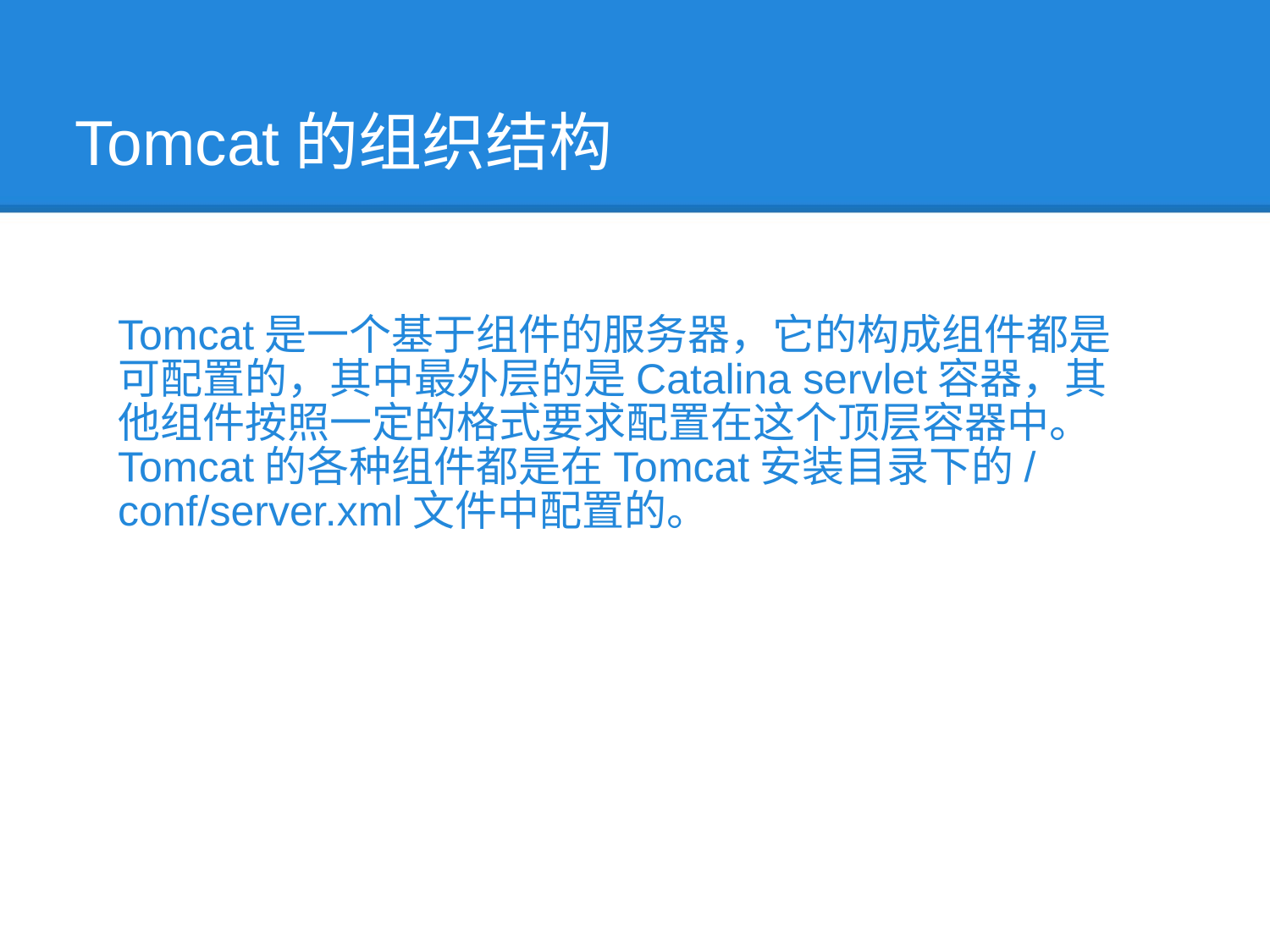

Tomcat的组织结构
Tomcat是一个基于组件的服务器，它的构成组件都是可配置的，其中最外层的是Catalina servlet容器，其他组件按照一定的格式要求配置在这个顶层容器中。
Tomcat的各种组件都是在Tomcat安装目录下的/conf/server.xml文件中配置的。